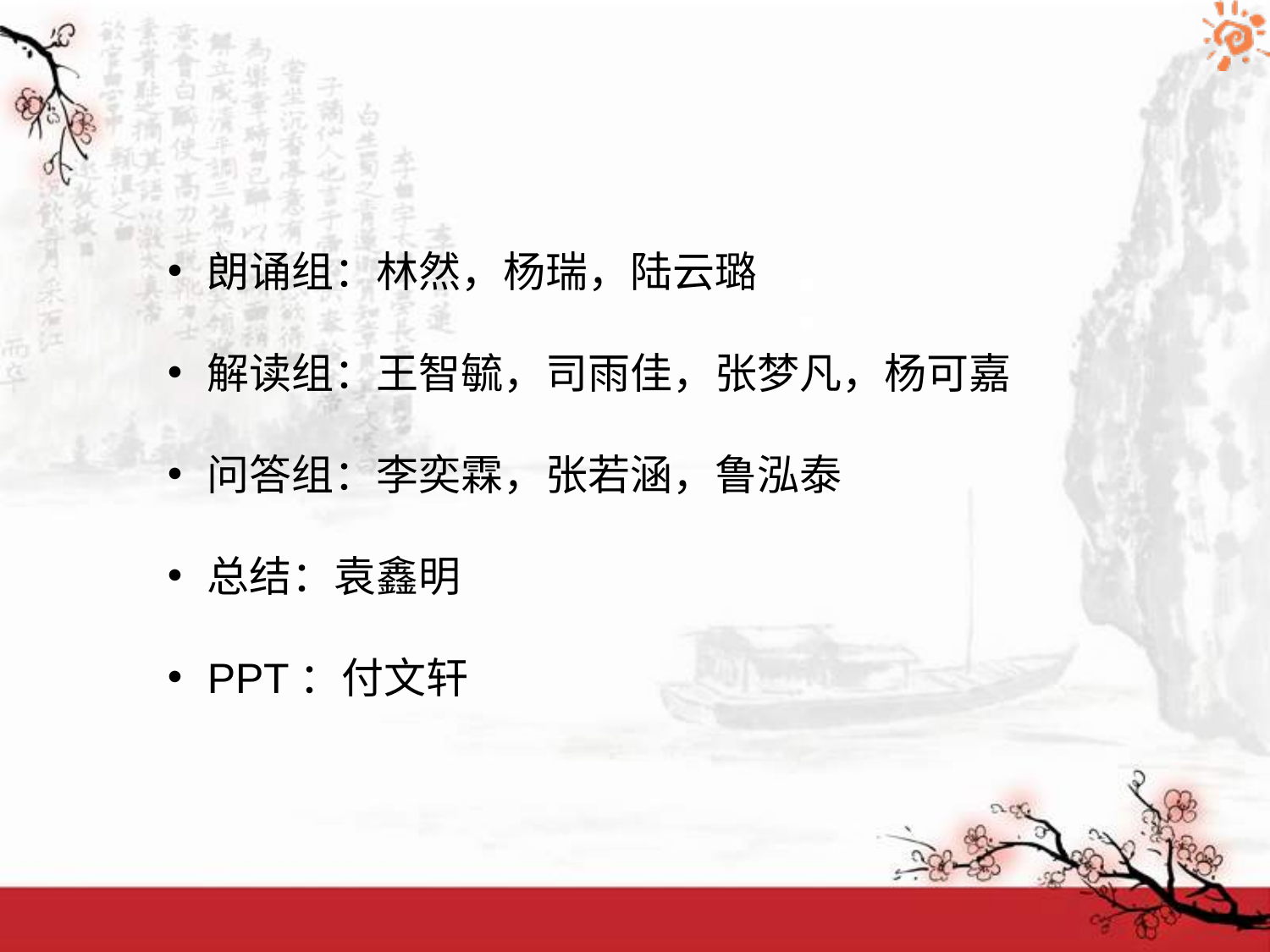

朗诵组：林然，杨瑞，陆云璐

解读组：王智毓，司雨佳，张梦凡，杨可嘉

问答组：李奕霖，张若涵，鲁泓泰

总结：袁鑫明

PPT：付文轩